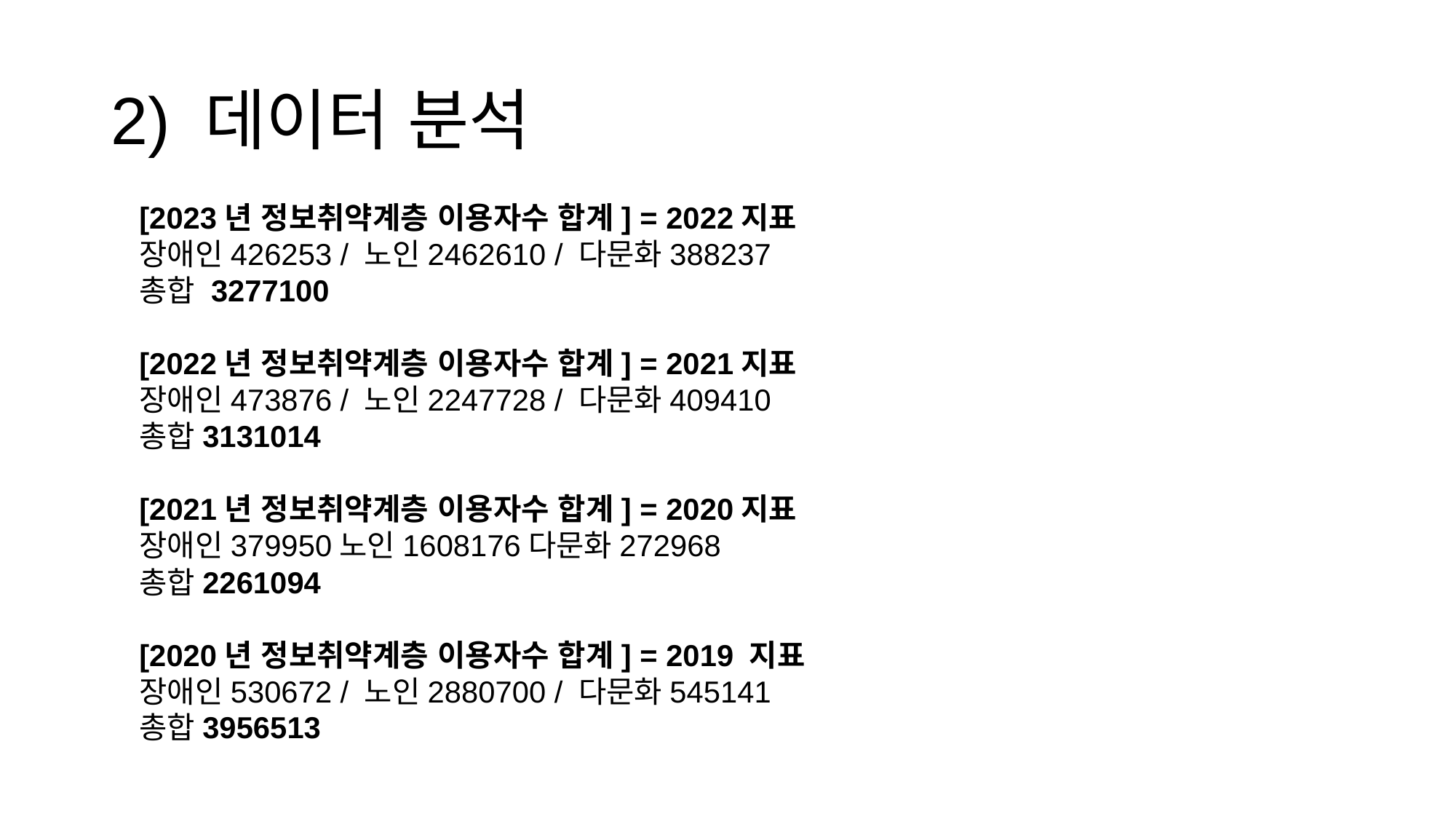

# 2) 데이터 분석
[2023년 정보취약계층 이용자수 합계] = 2022지표
장애인426253 / 노인2462610 / 다문화388237
총합 3277100

[2022년 정보취약계층 이용자수 합계] = 2021지표
장애인473876 / 노인2247728 / 다문화409410
총합3131014

[2021년 정보취약계층 이용자수 합계] = 2020지표
장애인379950노인1608176다문화272968
총합2261094

[2020년 정보취약계층 이용자수 합계] = 2019 지표
장애인530672 / 노인2880700 / 다문화545141
총합3956513